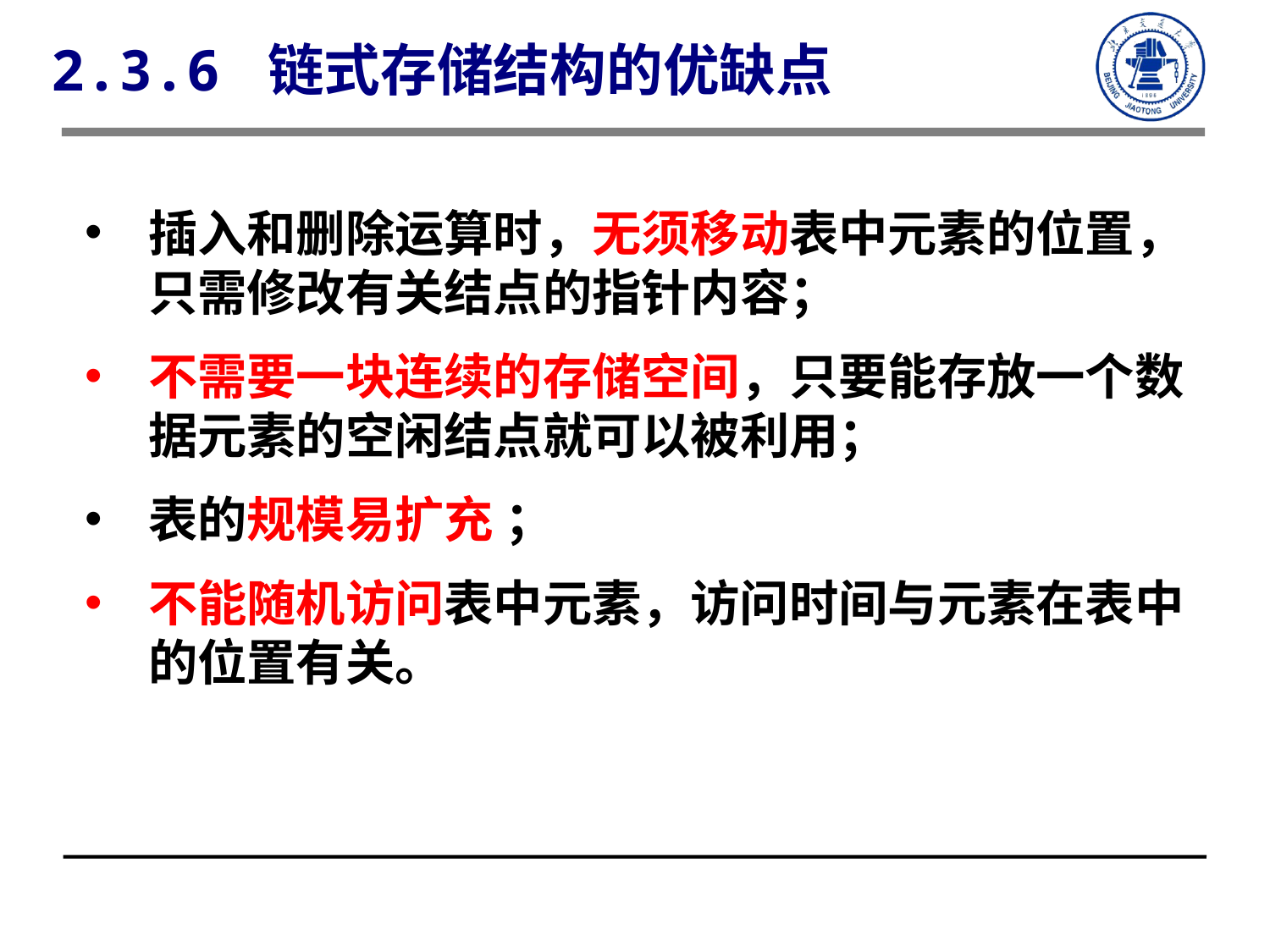

2.3.6 链式存储结构的优缺点
插入和删除运算时，无须移动表中元素的位置，只需修改有关结点的指针内容；
不需要一块连续的存储空间，只要能存放一个数据元素的空闲结点就可以被利用；
表的规模易扩充 ；
不能随机访问表中元素，访问时间与元素在表中的位置有关。